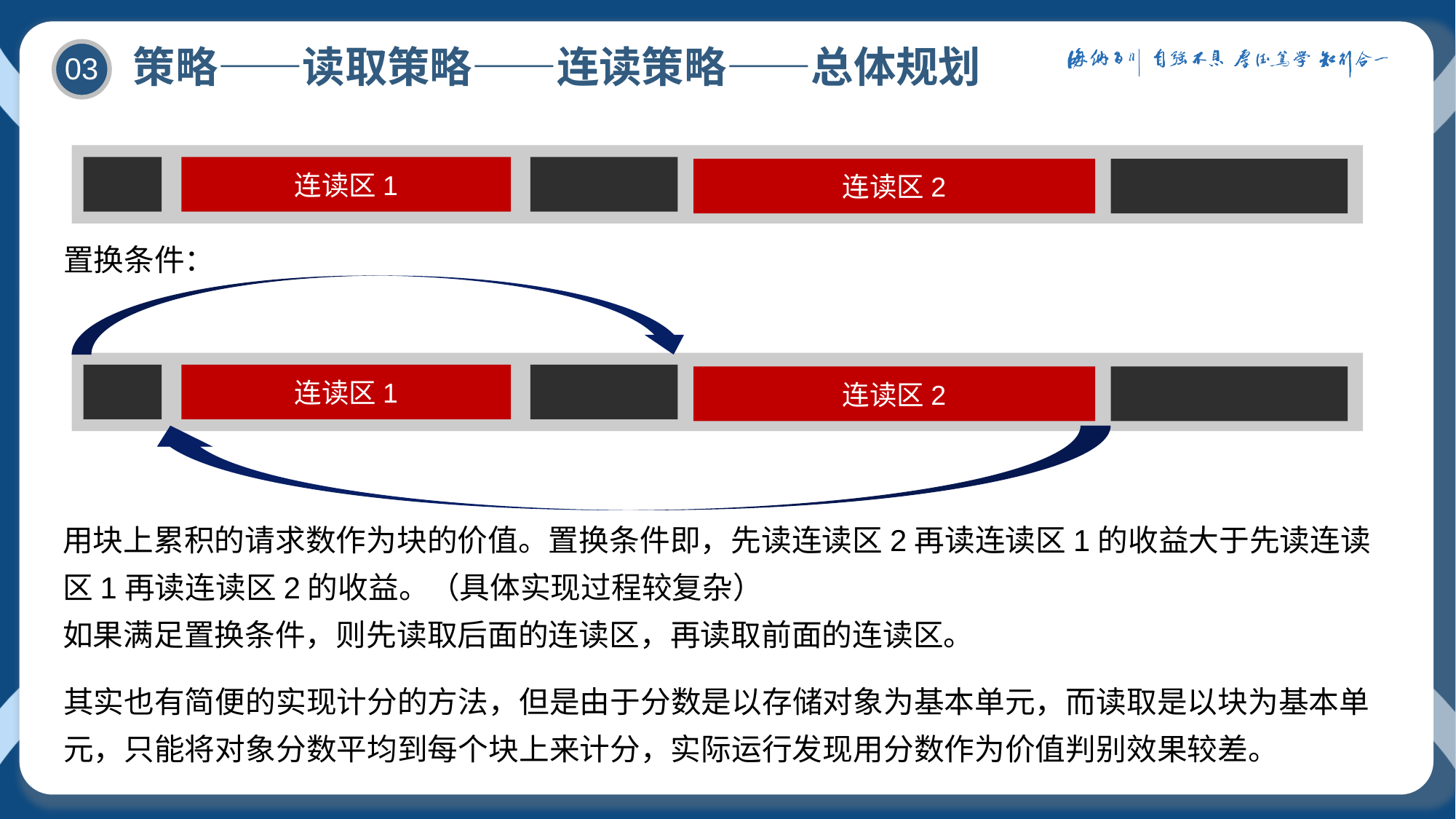

策略——读取策略——连读策略——总体规划

03

连读区1

连读区2

置换条件：

连读区1

连读区2

用块上累积的请求数作为块的价值。置换条件即，先读连读区2再读连读区1的收益大于先读连读区1再读连读区2的收益。（具体实现过程较复杂）
如果满足置换条件，则先读取后面的连读区，再读取前面的连读区。
其实也有简便的实现计分的方法，但是由于分数是以存储对象为基本单元，而读取是以块为基本单元，只能将对象分数平均到每个块上来计分，实际运行发现用分数作为价值判别效果较差。